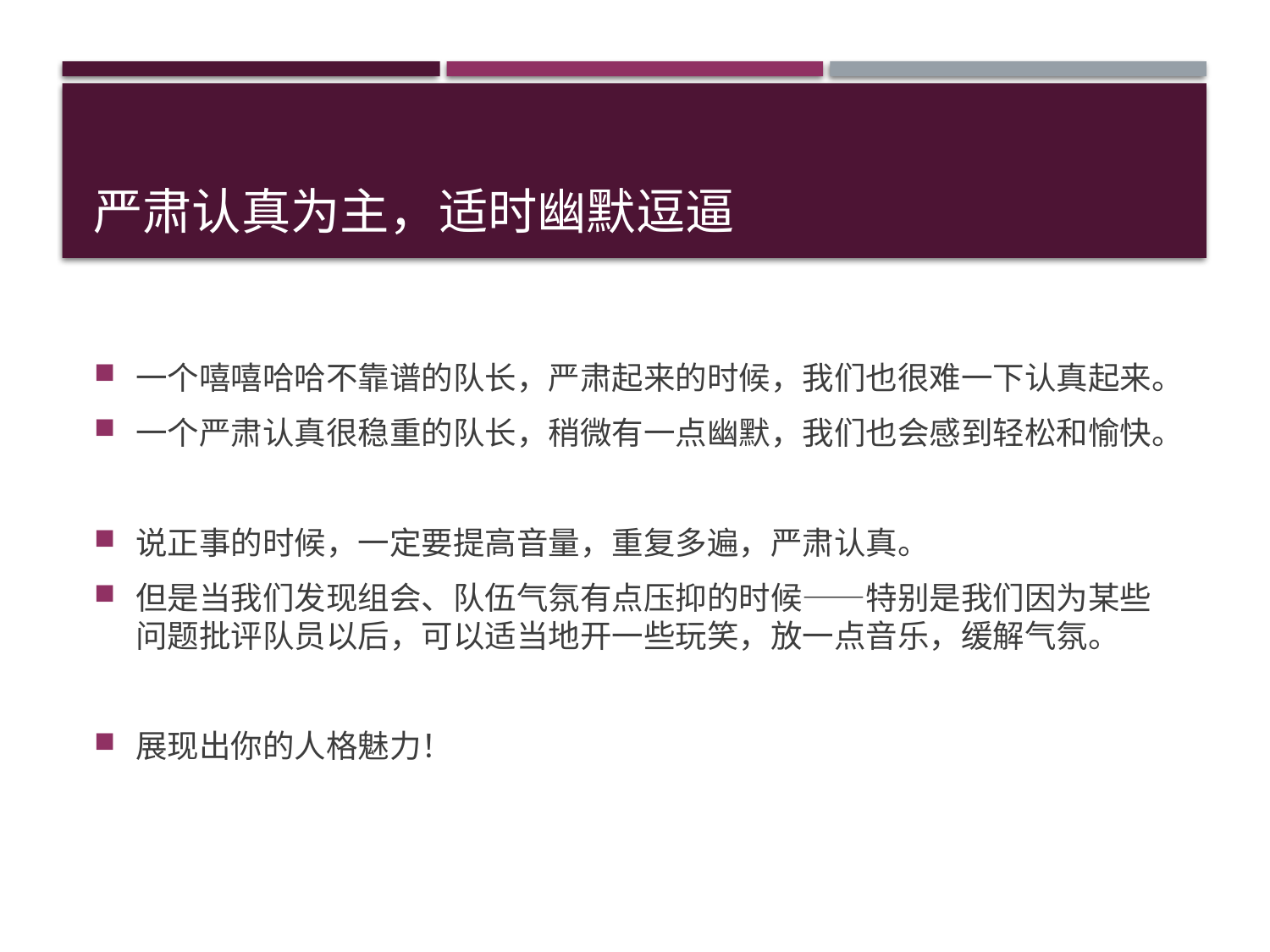

# 严肃认真为主，适时幽默逗逼
一个嘻嘻哈哈不靠谱的队长，严肃起来的时候，我们也很难一下认真起来。
一个严肃认真很稳重的队长，稍微有一点幽默，我们也会感到轻松和愉快。

说正事的时候，一定要提高音量，重复多遍，严肃认真。
但是当我们发现组会、队伍气氛有点压抑的时候——特别是我们因为某些问题批评队员以后，可以适当地开一些玩笑，放一点音乐，缓解气氛。

展现出你的人格魅力！